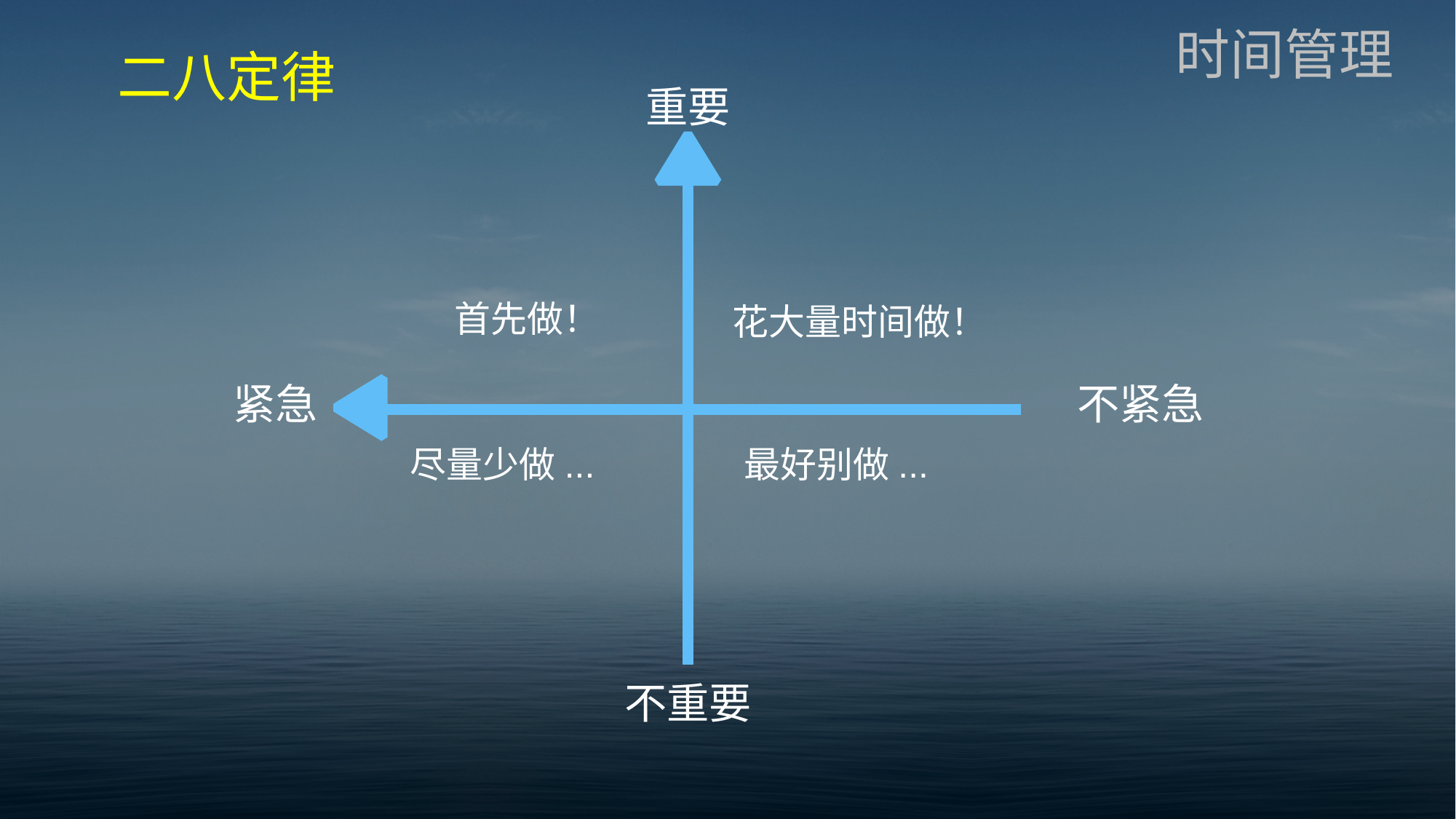

时间管理
二八定律

重要

首先做！
花大量时间做！
紧急
不紧急

尽量少做...
最好别做...
不重要